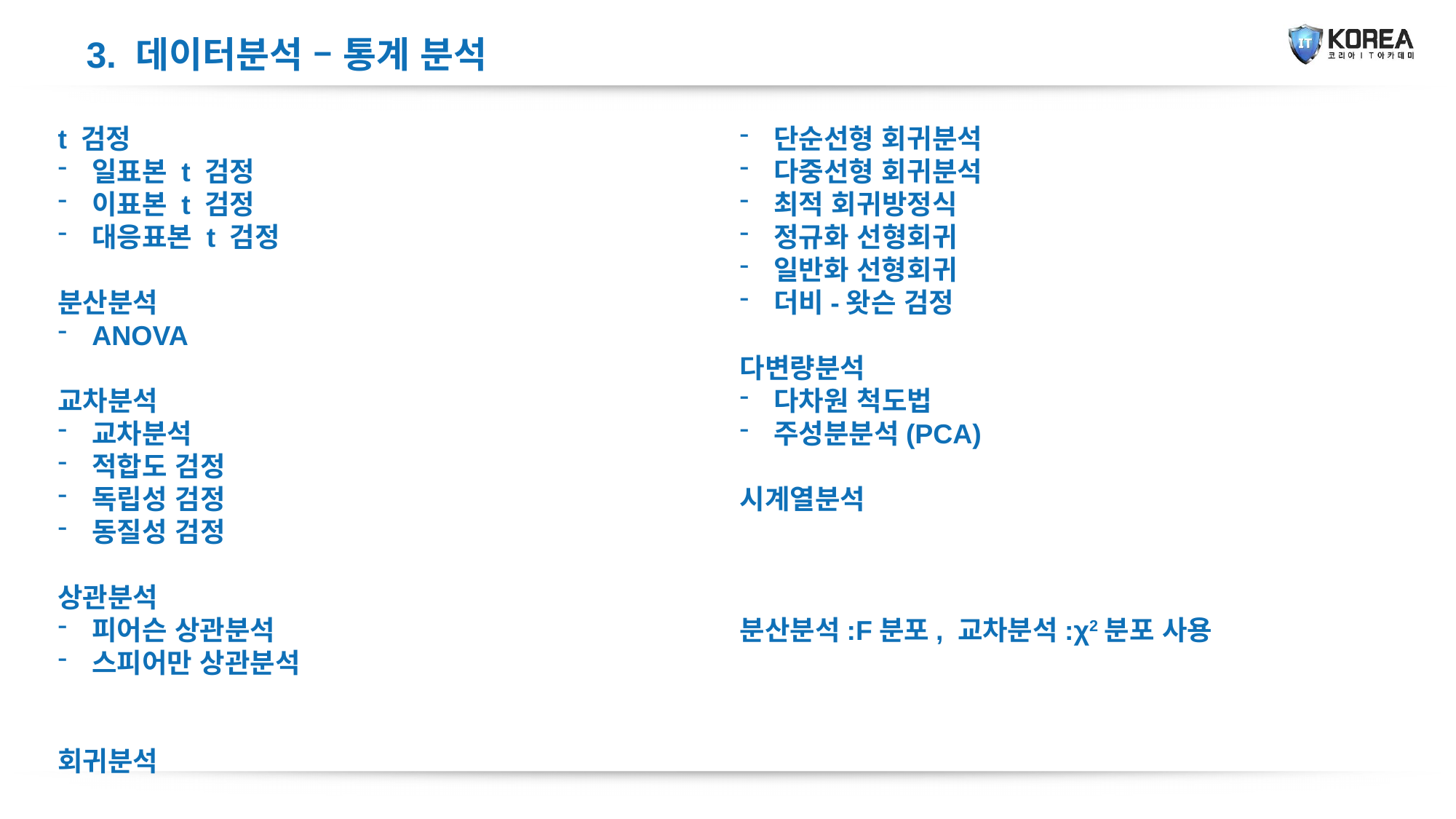

3. 데이터분석 – 통계 분석
t 검정
일표본 t 검정
이표본 t 검정
대응표본 t 검정

분산분석
ANOVA

교차분석
교차분석
적합도 검정
독립성 검정
동질성 검정

상관분석
피어슨 상관분석
스피어만 상관분석

회귀분석
단순선형 회귀분석
다중선형 회귀분석
최적 회귀방정식
정규화 선형회귀
일반화 선형회귀
더비-왓슨 검정

다변량분석
다차원 척도법
주성분분석(PCA)

시계열분석

분산분석:F분포, 교차분석:χ2분포 사용